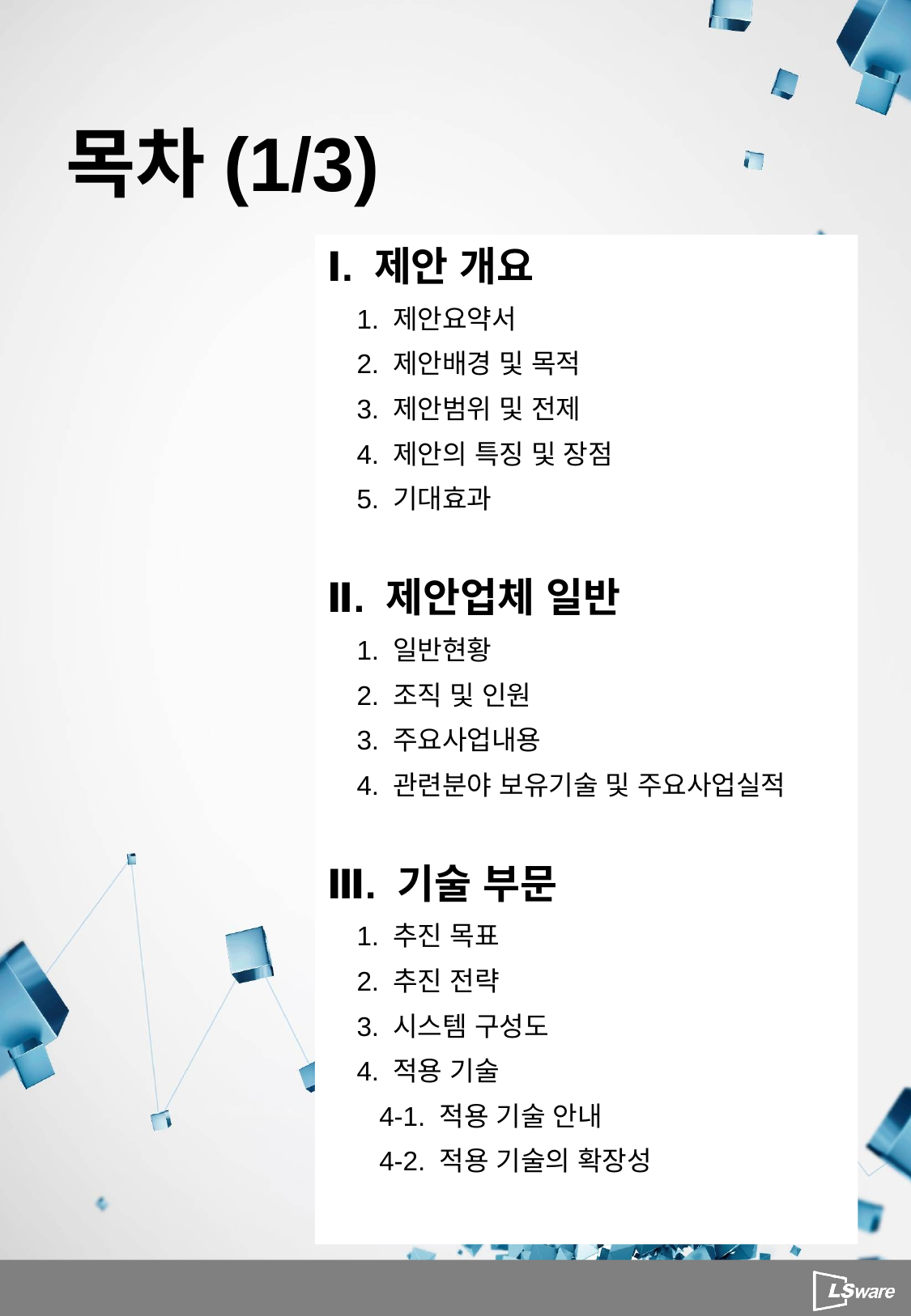

# 목차(1/3)
Ⅰ. 제안 개요
    1. 제안요약서
    2. 제안배경 및 목적
    3. 제안범위 및 전제
    4. 제안의 특징 및 장점
    5. 기대효과

Ⅱ. 제안업체 일반
    1. 일반현황
    2. 조직 및 인원
    3. 주요사업내용
    4. 관련분야 보유기술 및 주요사업실적

Ⅲ. 기술 부문
    1. 추진 목표
    2. 추진 전략
    3. 시스템 구성도
    4. 적용 기술
       4-1. 적용 기술 안내
       4-2. 적용 기술의 확장성